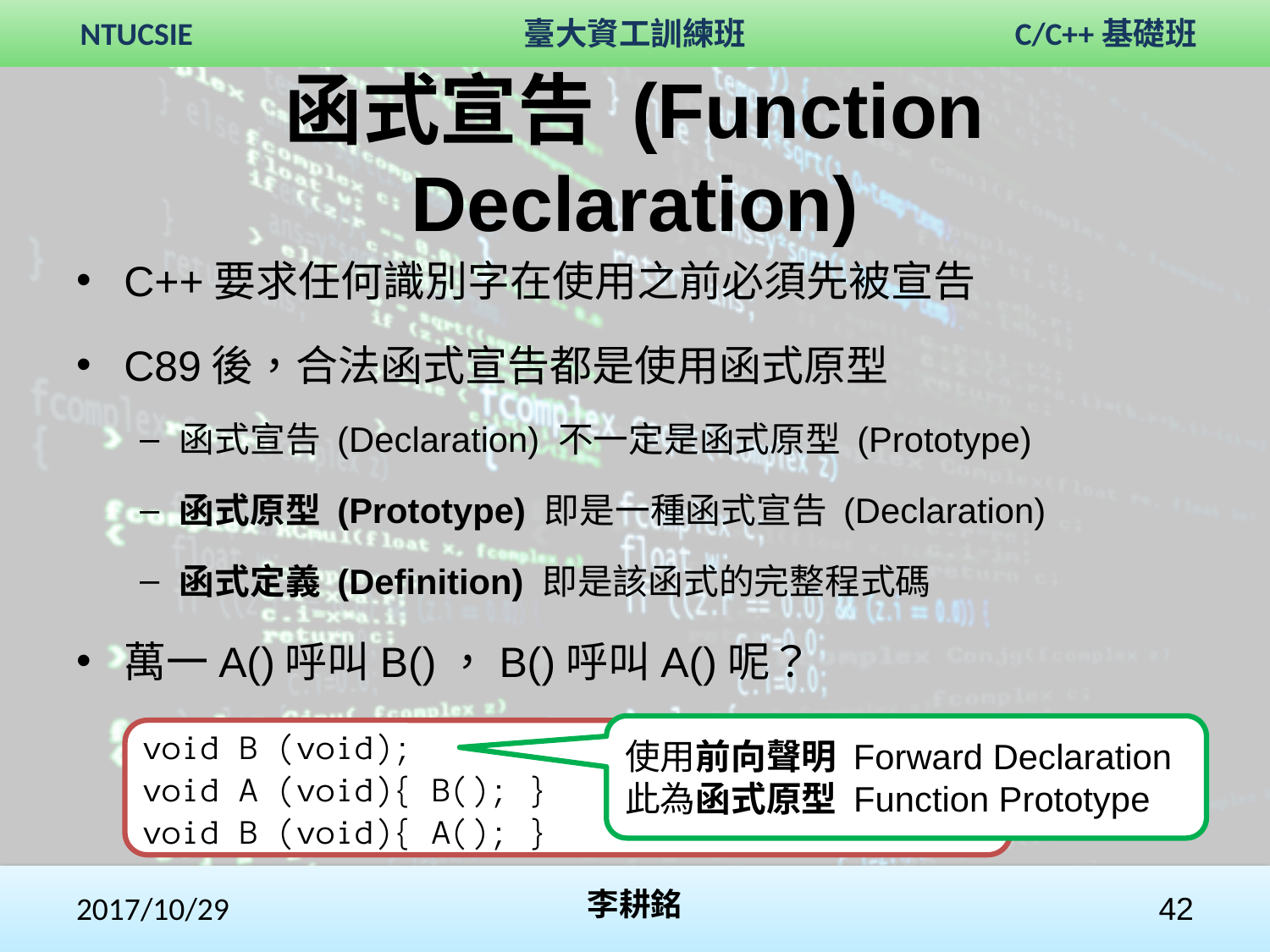

# 函式宣告 (Function Declaration)
C++要求任何識別字在使用之前必須先被宣告
C89後，合法函式宣告都是使用函式原型
函式宣告 (Declaration) 不一定是函式原型 (Prototype)
函式原型 (Prototype) 即是一種函式宣告 (Declaration)
函式定義 (Definition) 即是該函式的完整程式碼
萬一A()呼叫B()，B()呼叫A()呢？
使用前向聲明 Forward Declaration
此為函式原型 Function Prototype
void B (void);
void A (void){ B(); }
void B (void){ A(); }
2017/10/29
李耕銘
42